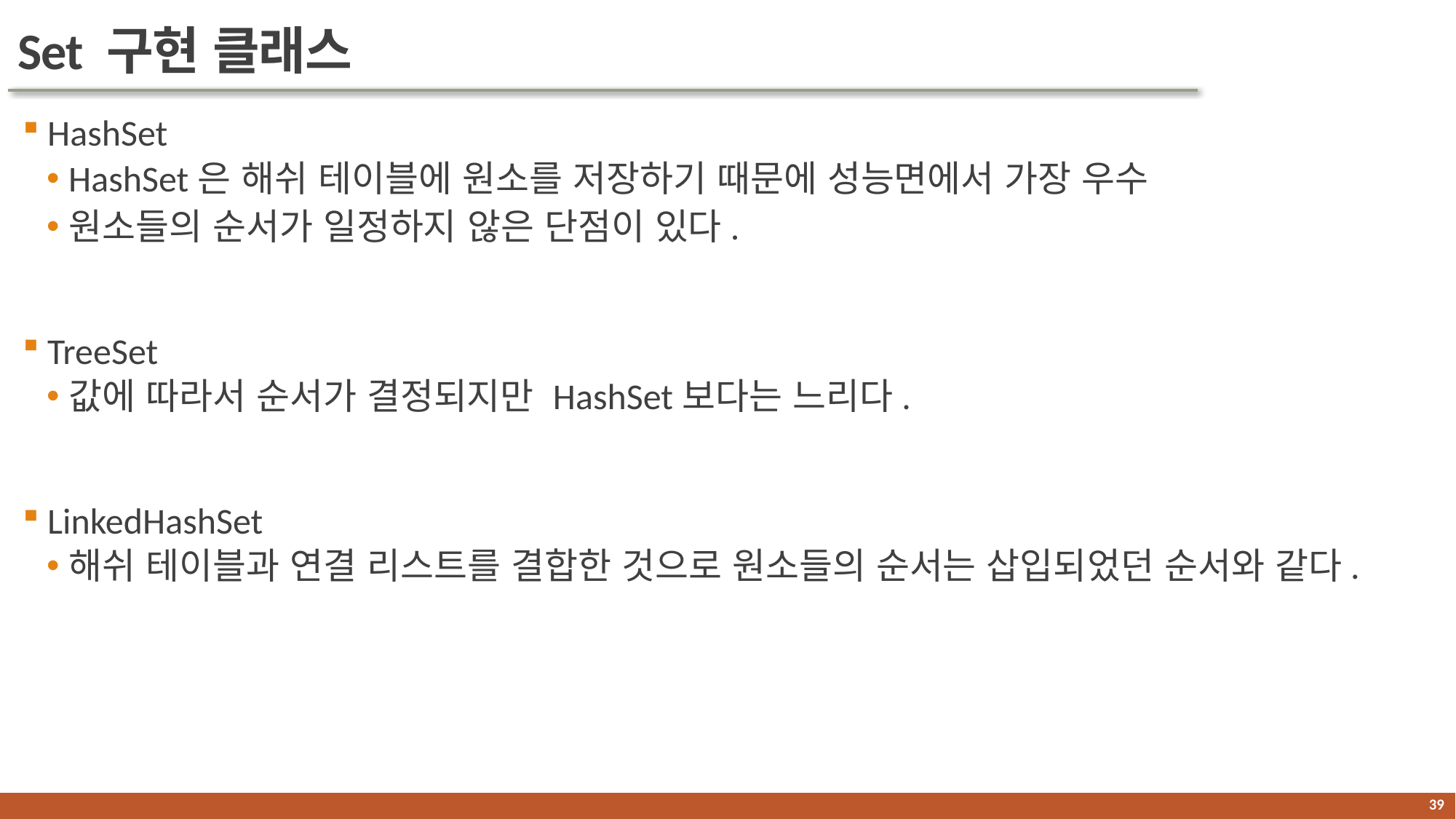

# Set 구현 클래스
 HashSet
HashSet은 해쉬 테이블에 원소를 저장하기 때문에 성능면에서 가장 우수
원소들의 순서가 일정하지 않은 단점이 있다.

 TreeSet
값에 따라서 순서가 결정되지만 HashSet보다는 느리다.

 LinkedHashSet
해쉬 테이블과 연결 리스트를 결합한 것으로 원소들의 순서는 삽입되었던 순서와 같다.
39